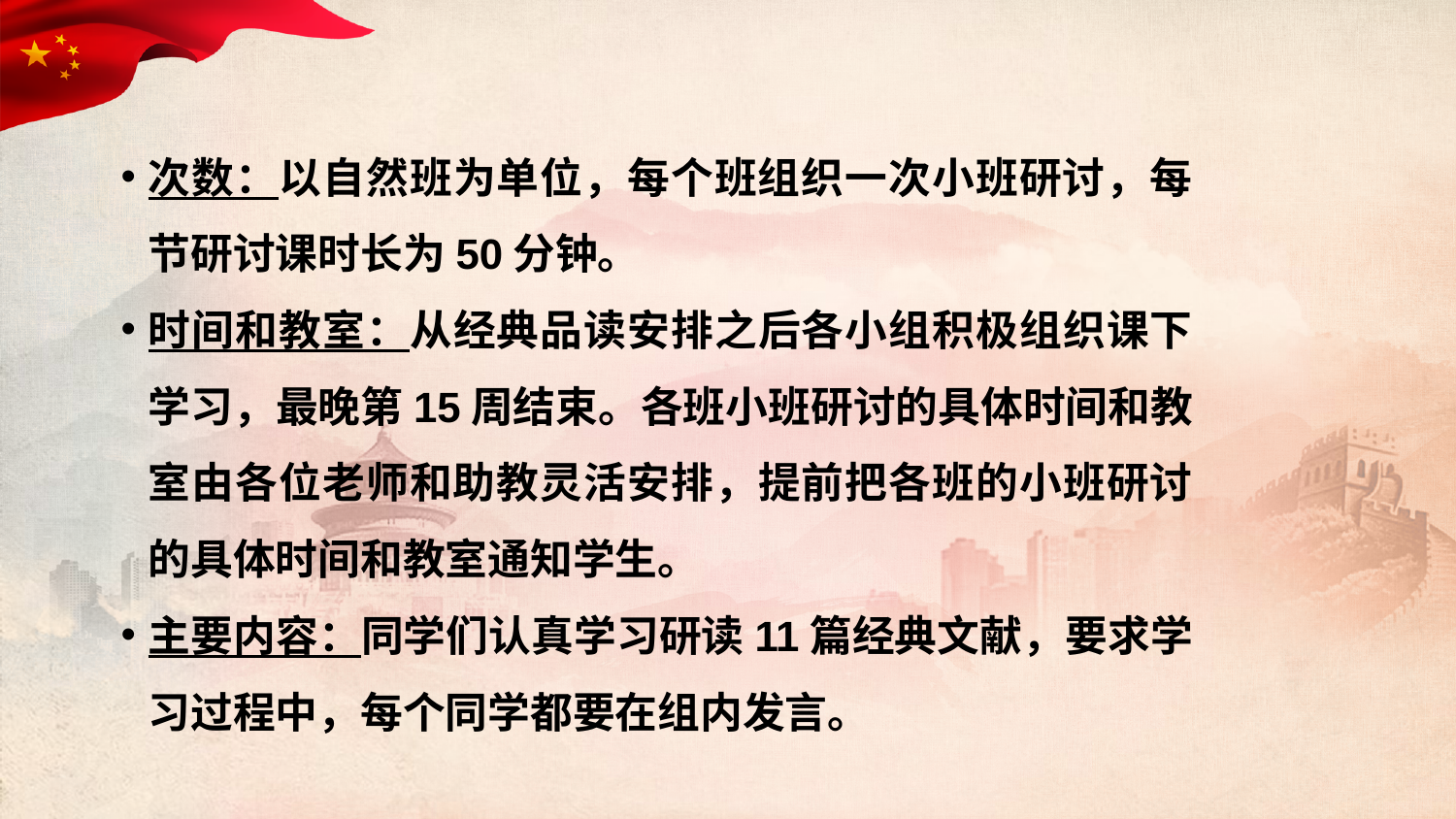

次数：以自然班为单位，每个班组织一次小班研讨，每节研讨课时长为50分钟。
时间和教室：从经典品读安排之后各小组积极组织课下学习，最晚第15周结束。各班小班研讨的具体时间和教室由各位老师和助教灵活安排，提前把各班的小班研讨的具体时间和教室通知学生。
主要内容：同学们认真学习研读11篇经典文献，要求学习过程中，每个同学都要在组内发言。